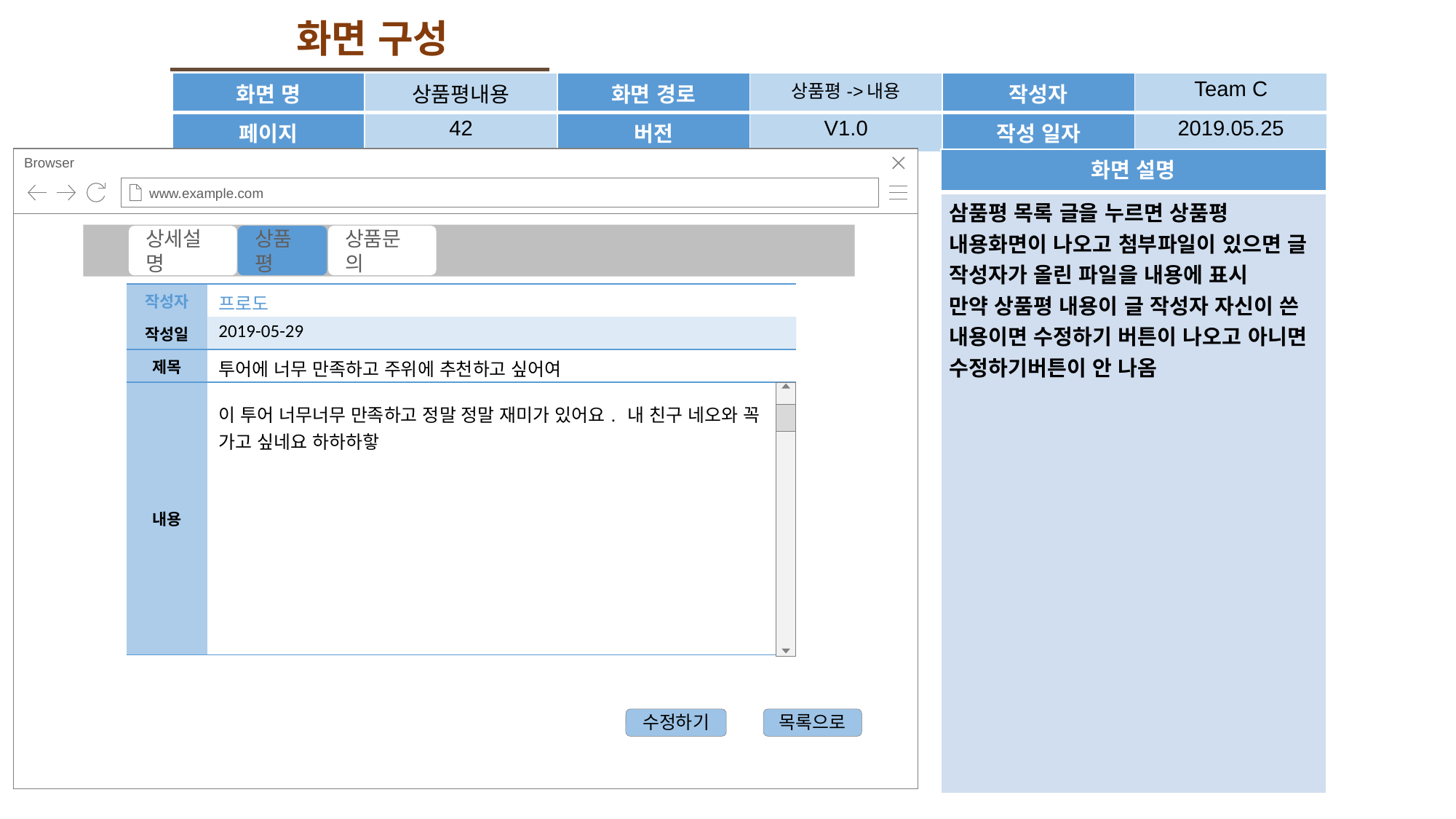

화면 구성
| 화면 명 | 상품평내용 | 화면 경로 | 상품평->내용 | 작성자 | Team C |
| --- | --- | --- | --- | --- | --- |
| 페이지 | 42 | 버전 | V1.0 | 작성 일자 | 2019.05.25 |
Browser

www.example.com

| 화면 설명 |
| --- |
| 삼품평 목록 글을 누르면 상품평 내용화면이 나오고 첨부파일이 있으면 글 작성자가 올린 파일을 내용에 표시 만약 상품평 내용이 글 작성자 자신이 쓴 내용이면 수정하기 버튼이 나오고 아니면 수정하기버튼이 안 나옴 |

상품문의
상세설명
상품평
| 작성자 | 프로도 |
| --- | --- |
| 작성일 | 2019-05-29 |
| 제목 | 투어에 너무 만족하고 주위에 추천하고 싶어여 |
| 내용 | 이 투어 너무너무 만족하고 정말 정말 재미가 있어요. 내 친구 네오와 꼭 가고 싶네요 하하하핳 |

수정하기
목록으로